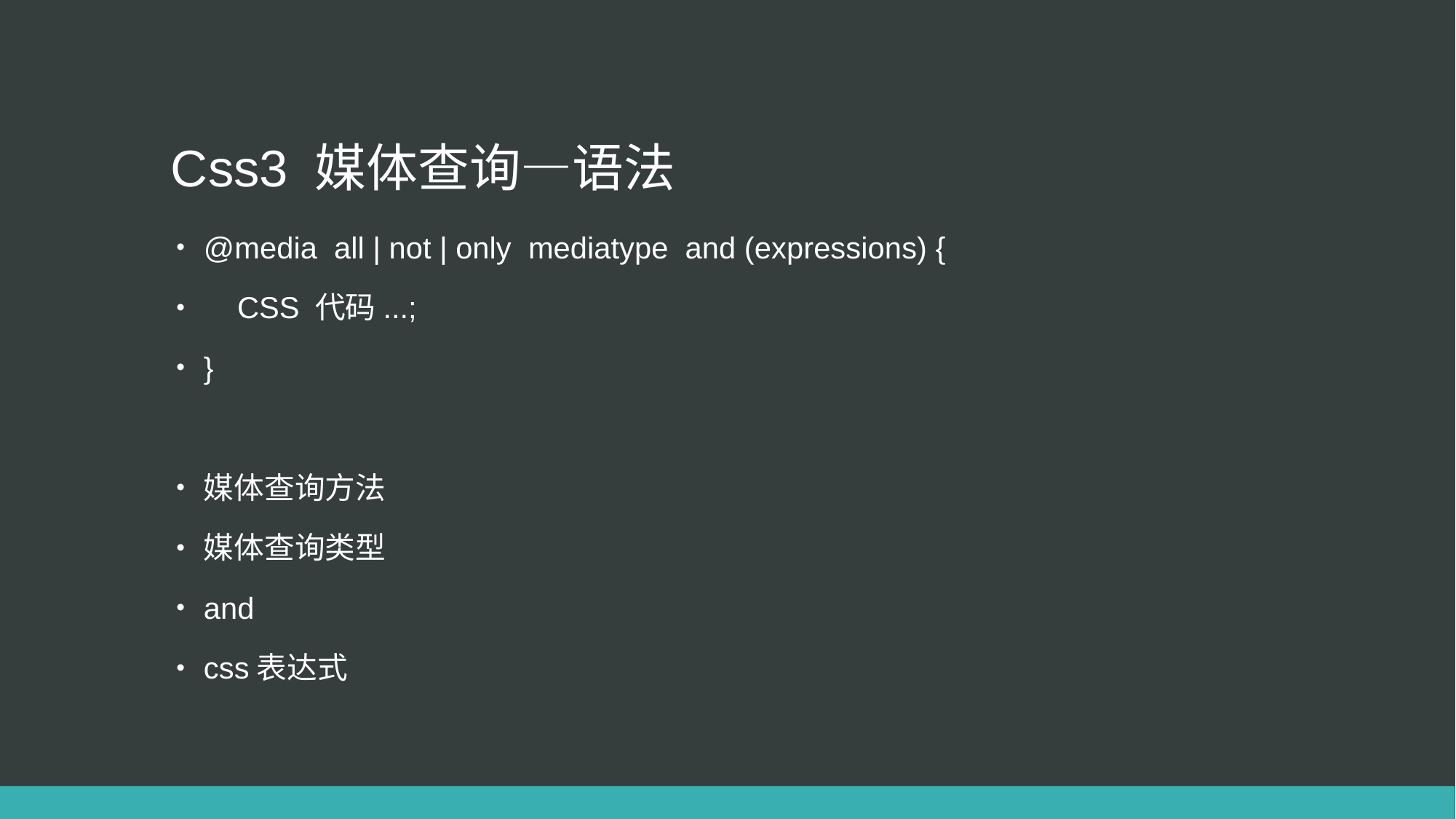

# Css3 媒体查询—语法
@media  all | not | only  mediatype  and (expressions) {
    CSS 代码...;
}

媒体查询方法
媒体查询类型
and
css表达式